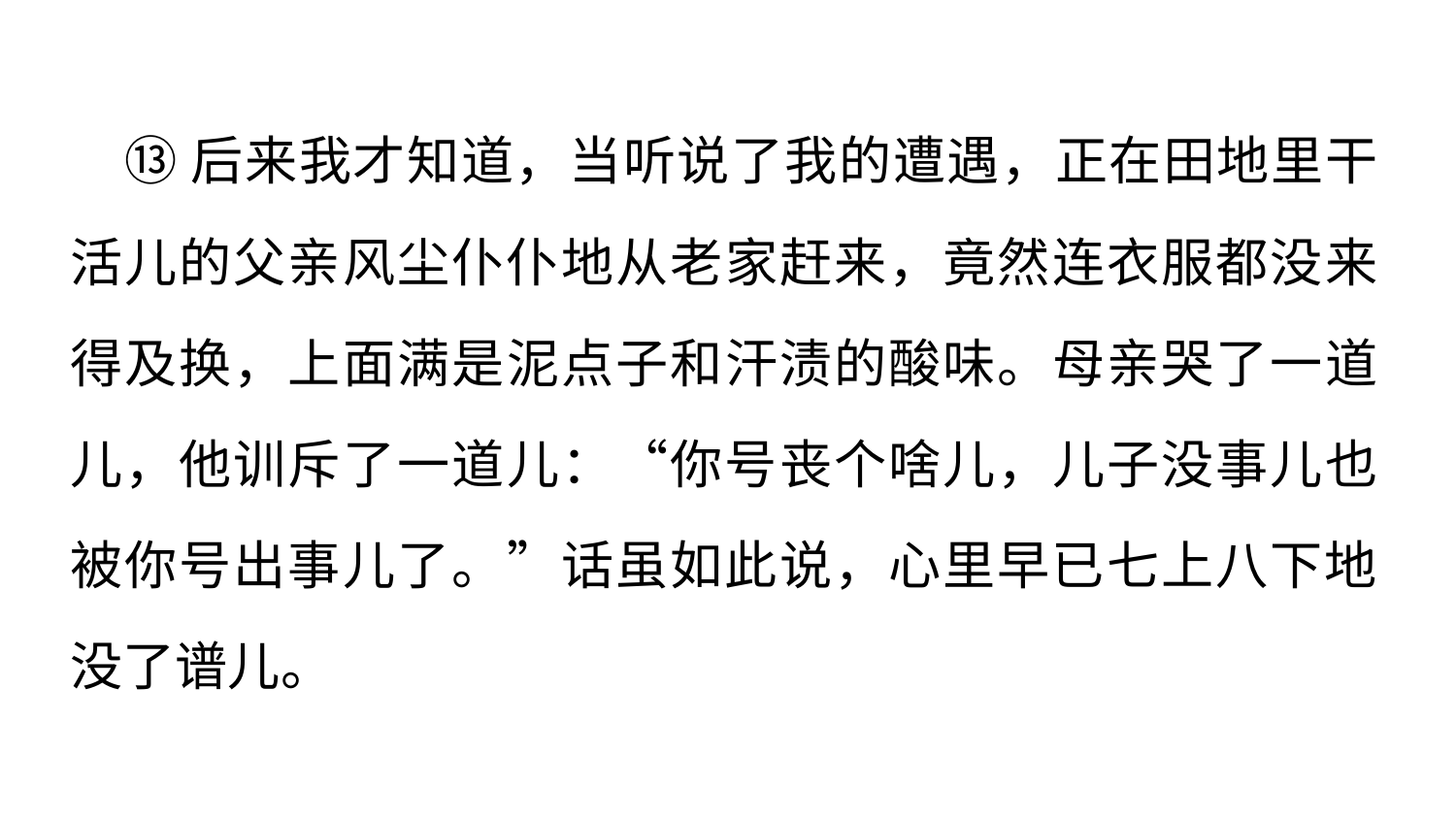

⑬后来我才知道，当听说了我的遭遇，正在田地里干活儿的父亲风尘仆仆地从老家赶来，竟然连衣服都没来得及换，上面满是泥点子和汗渍的酸味。母亲哭了一道儿，他训斥了一道儿：“你号丧个啥儿，儿子没事儿也被你号出事儿了。”话虽如此说，心里早已七上八下地没了谱儿。